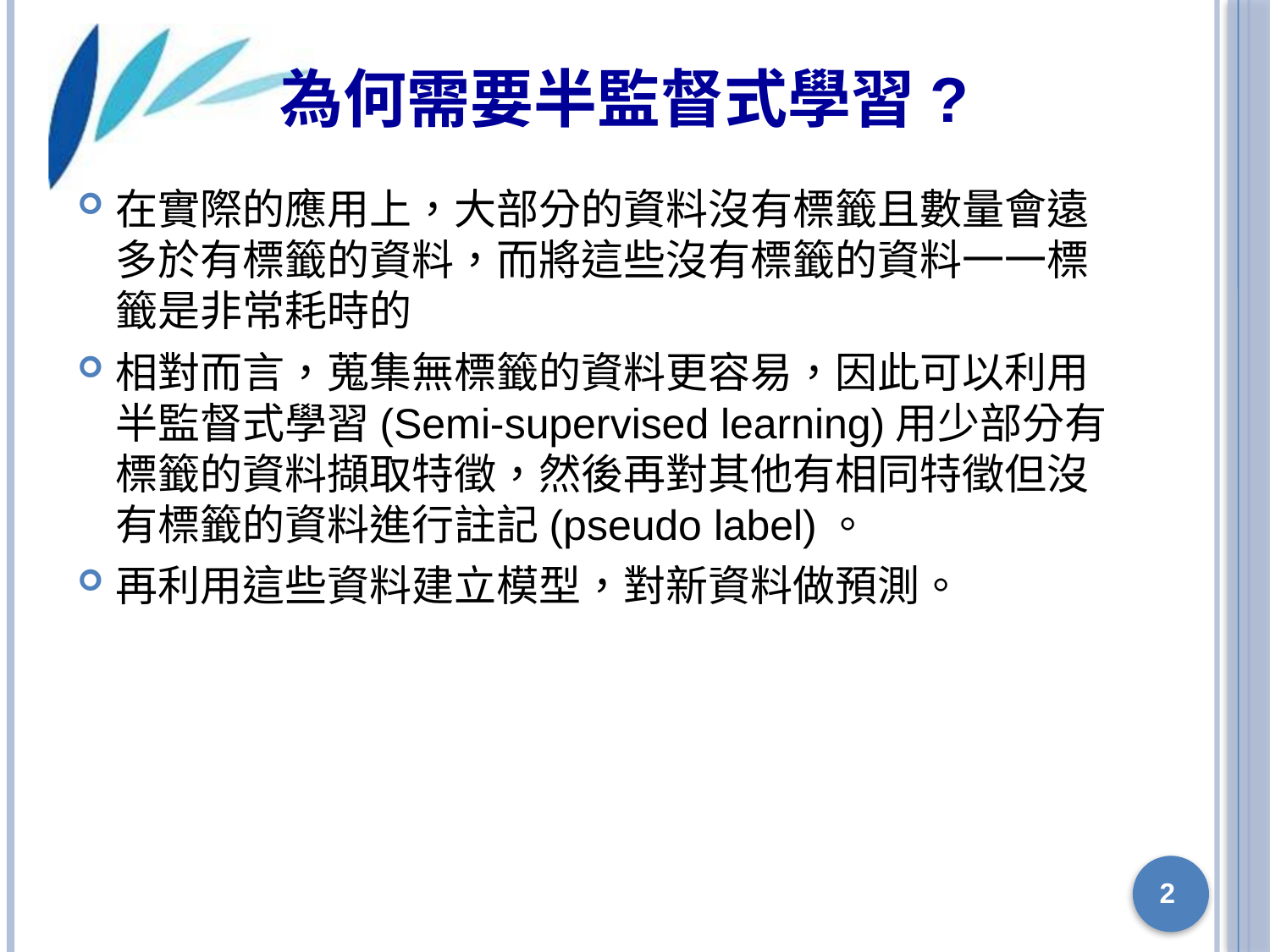

# 為何需要半監督式學習?
在實際的應用上，大部分的資料沒有標籤且數量會遠多於有標籤的資料，而將這些沒有標籤的資料一一標籤是非常耗時的
相對而言，蒐集無標籤的資料更容易，因此可以利用半監督式學習(Semi-supervised learning)用少部分有標籤的資料擷取特徵，然後再對其他有相同特徵但沒有標籤的資料進行註記(pseudo label)。
再利用這些資料建立模型，對新資料做預測。
2